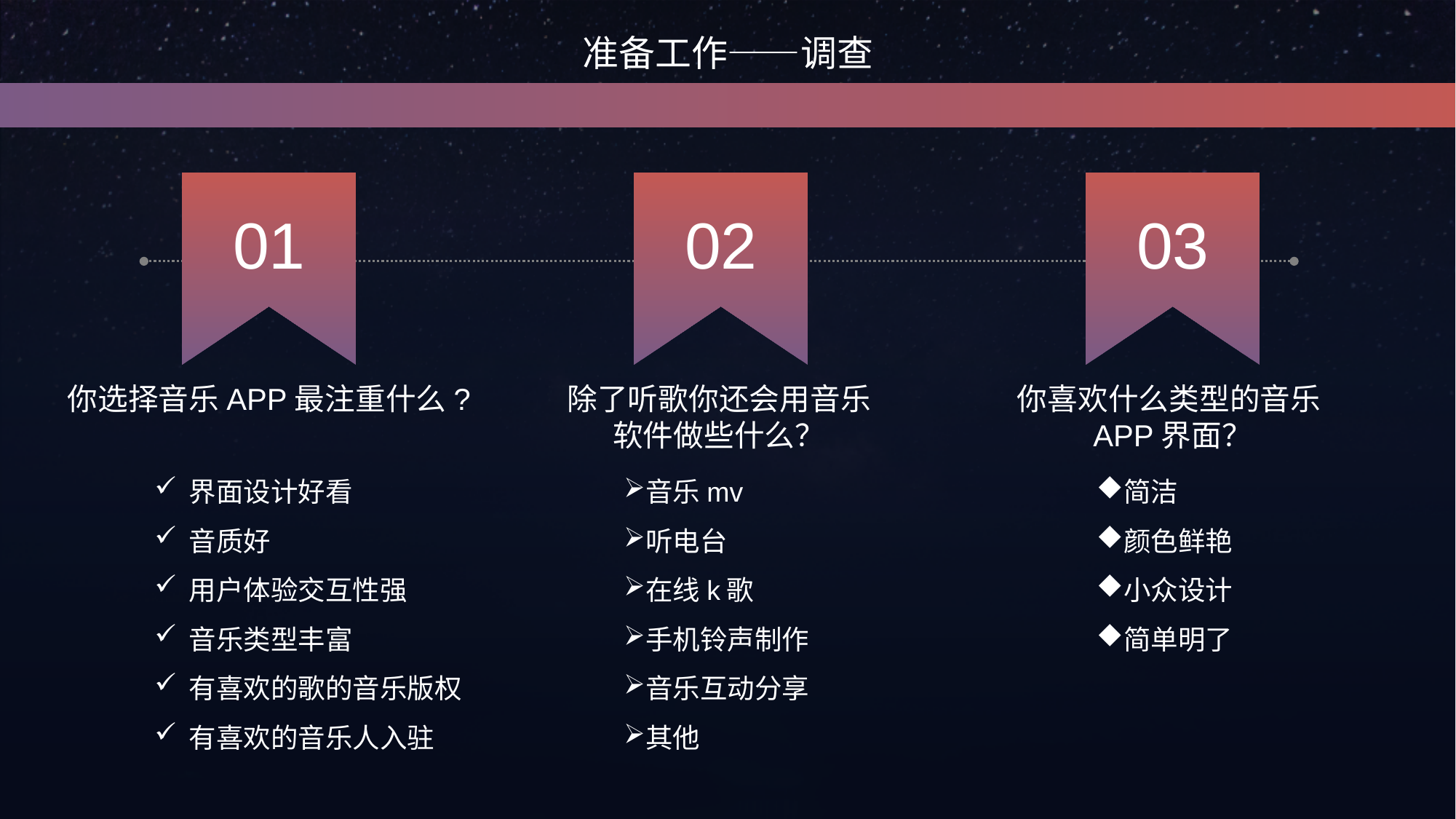

准备工作——调查

02

03

01
除了听歌你还会用音乐软件做些什么？
你喜欢什么类型的音乐APP界面？
你选择音乐APP最注重什么?
界面设计好看
音质好
用户体验交互性强
音乐类型丰富
有喜欢的歌的音乐版权
有喜欢的音乐人入驻
音乐mv
听电台
在线k歌
手机铃声制作
音乐互动分享
其他
简洁
颜色鲜艳
小众设计
简单明了